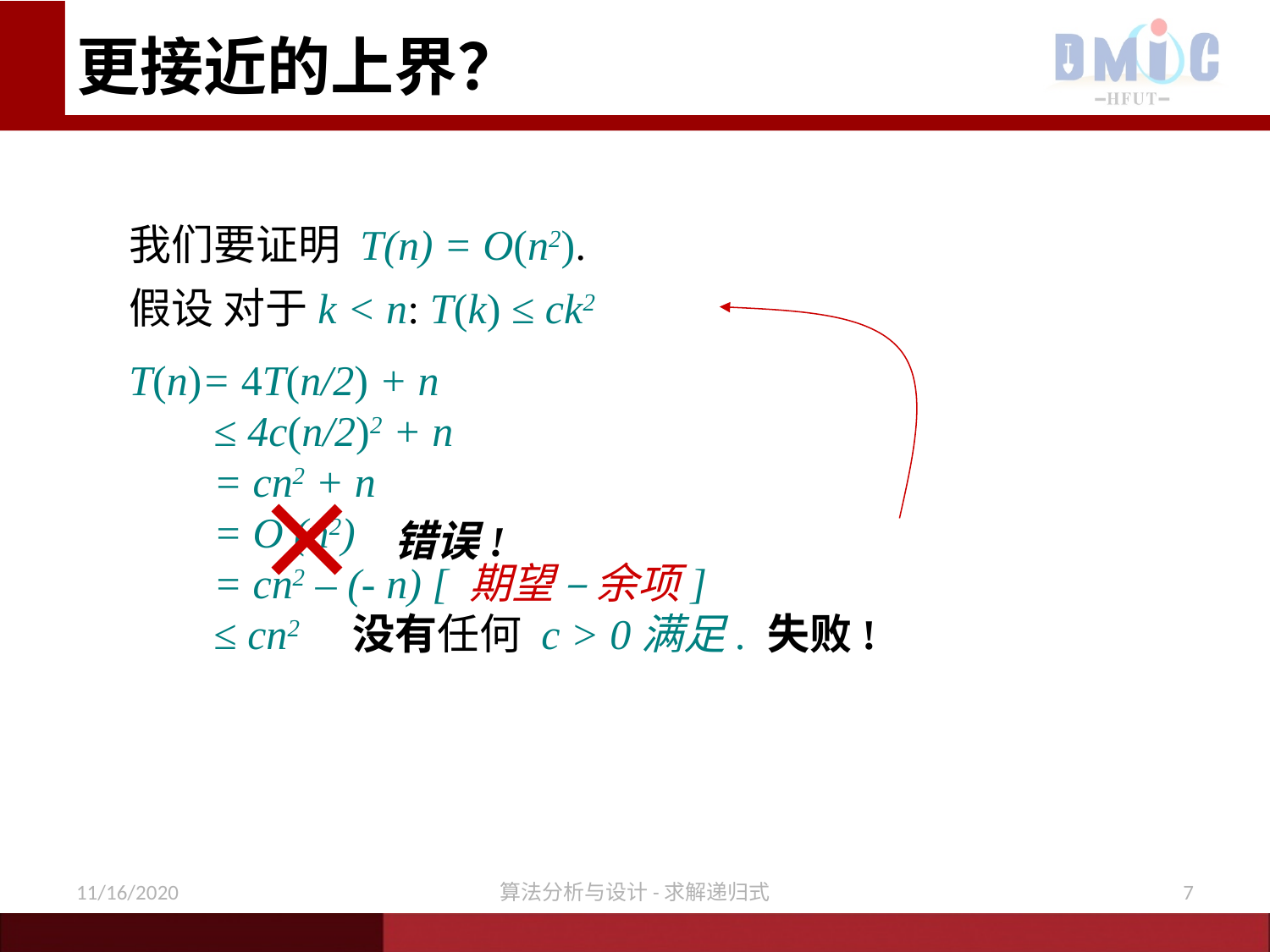

# 更接近的上界？
我们要证明 T(n) = O(n2).
假设 对于k < n: T(k) ≤ ck2
T(n)= 4T(n/2) + n
        ≤ 4c(n/2)2 + n
        = cn2 + n
        = O (n2)
        = cn2 – (- n) [ 期望 – 余项]
        ≤ cn2    没有任何 c > 0满足. 失败!

 错误!
11/16/2020
算法分析与设计-求解递归式
7